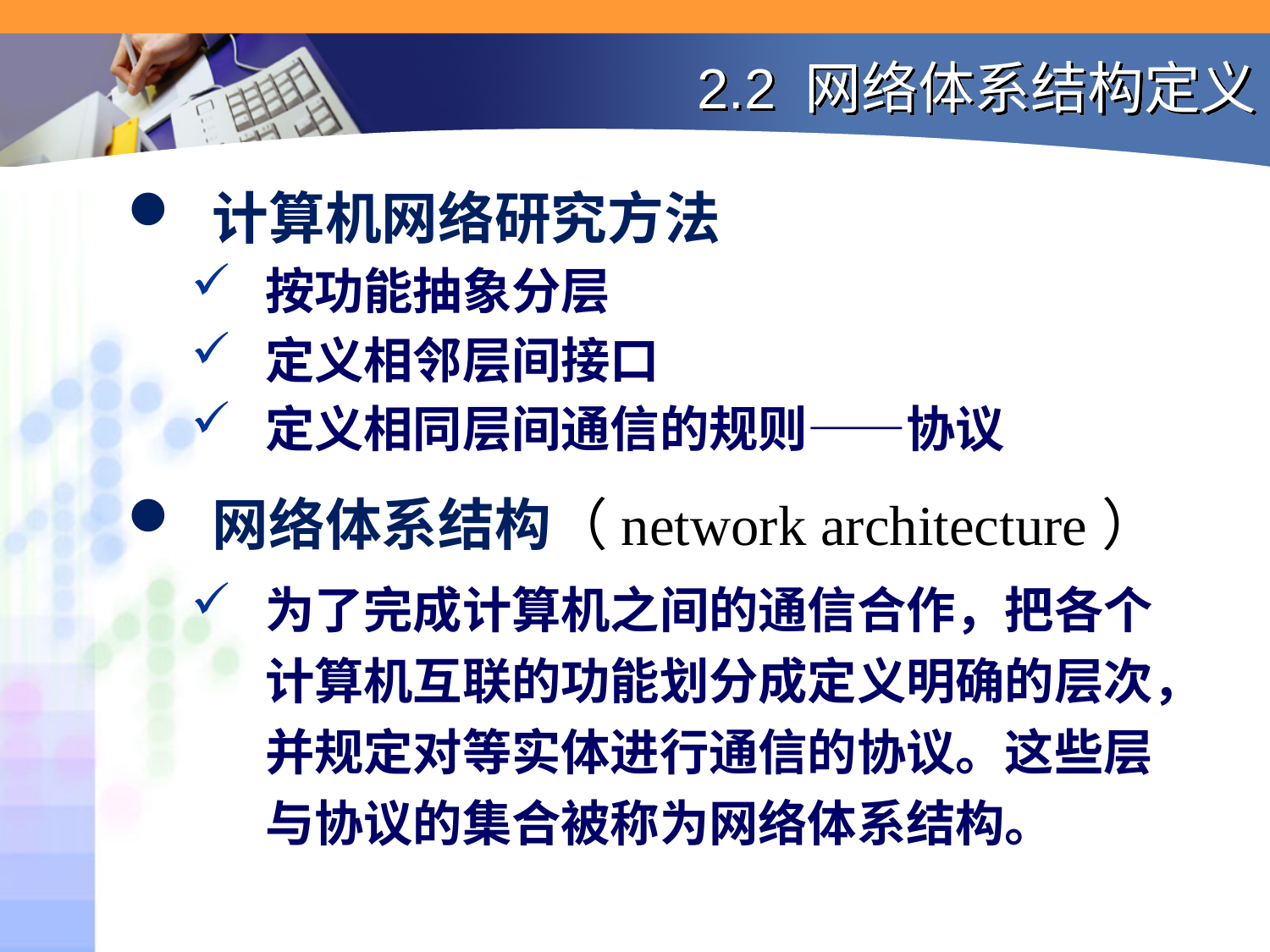

# 2.2 网络体系结构定义
计算机网络研究方法
按功能抽象分层
定义相邻层间接口
定义相同层间通信的规则——协议
网络体系结构（network architecture）
为了完成计算机之间的通信合作，把各个计算机互联的功能划分成定义明确的层次，并规定对等实体进行通信的协议。这些层与协议的集合被称为网络体系结构。